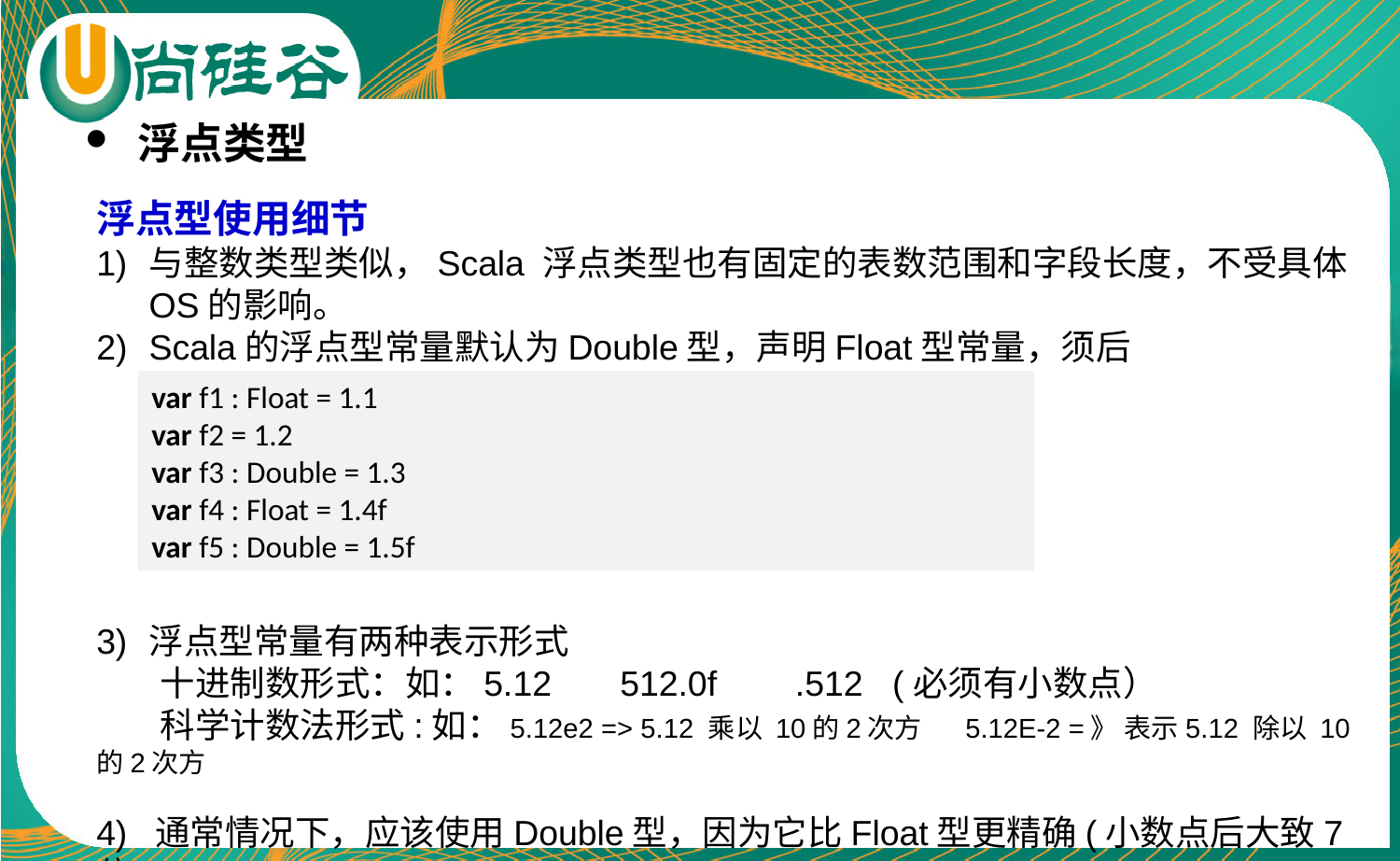

浮点类型
浮点型使用细节
与整数类型类似，Scala 浮点类型也有固定的表数范围和字段长度，不受具体OS的影响。
Scala的浮点型常量默认为Double型，声明Float型常量，须后加‘f’或‘F’。

浮点型常量有两种表示形式
       十进制数形式：如：5.12       512.0f        .512   (必须有小数点）
       科学计数法形式:如：5.12e2 => 5.12 乘以 10的2次方      5.12E-2 =》 表示5.12 除以 10的2次方

4)  通常情况下，应该使用Double型，因为它比Float型更精确(小数点后大致7位)
      测试数据 ：2.2345678912f  , 2.2345678912   //  2.7 与 8.1/3

var f1 : Float = 1.1
var f2 = 1.2
var f3 : Double = 1.3
var f4 : Float = 1.4f
var f5 : Double = 1.5f